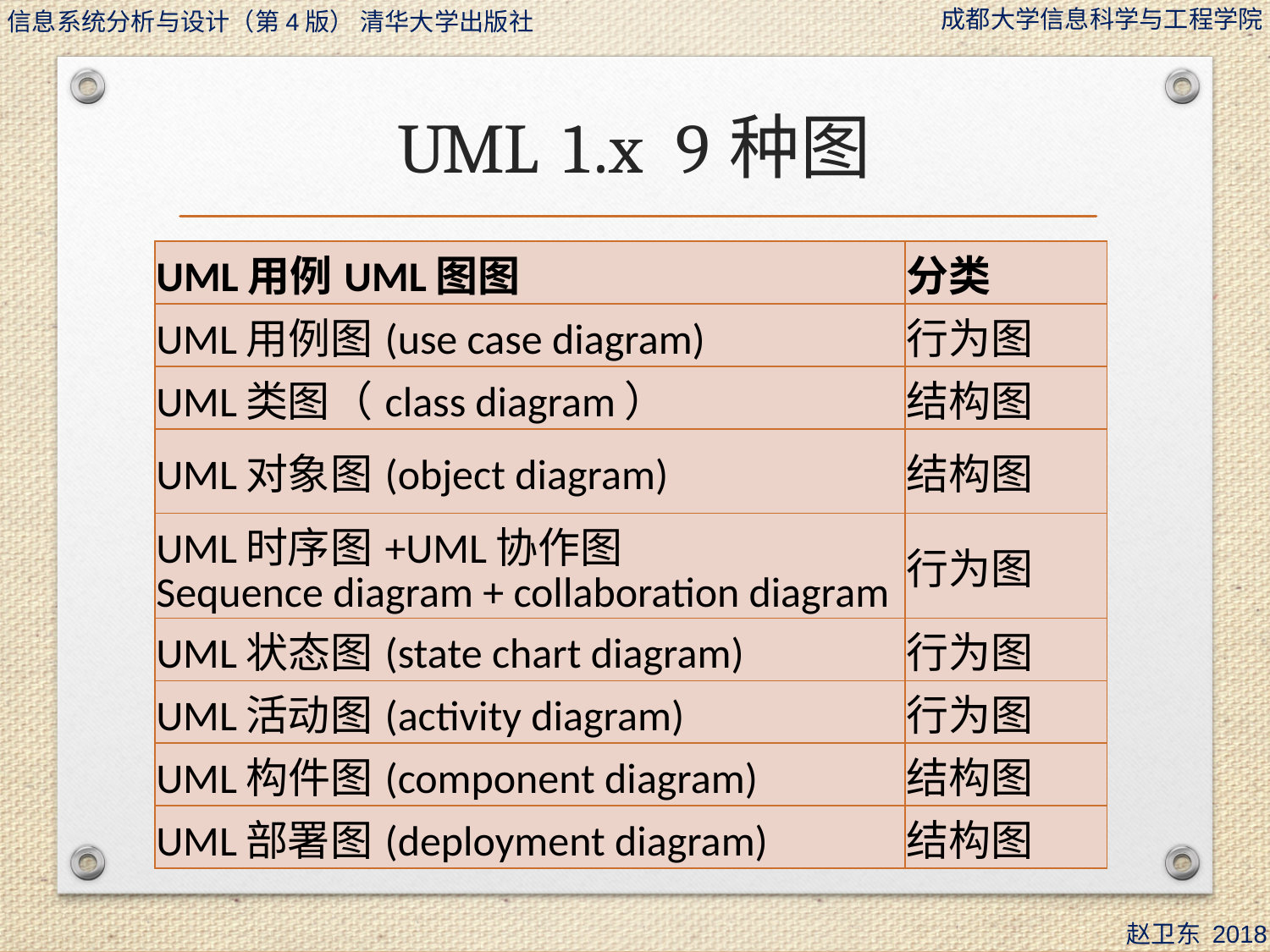

# UML 1.x  9种图
| UML用例UML图图 | 分类 |
| --- | --- |
| UML用例图(use case diagram) | 行为图 |
| UML类图（class diagram） | 结构图 |
| UML对象图(object diagram) | 结构图 |
| UML时序图+UML协作图 Sequence diagram + collaboration diagram | 行为图 |
| UML状态图(state chart diagram) | 行为图 |
| UML活动图(activity diagram) | 行为图 |
| UML构件图(component diagram) | 结构图 |
| UML部署图(deployment diagram) | 结构图 |